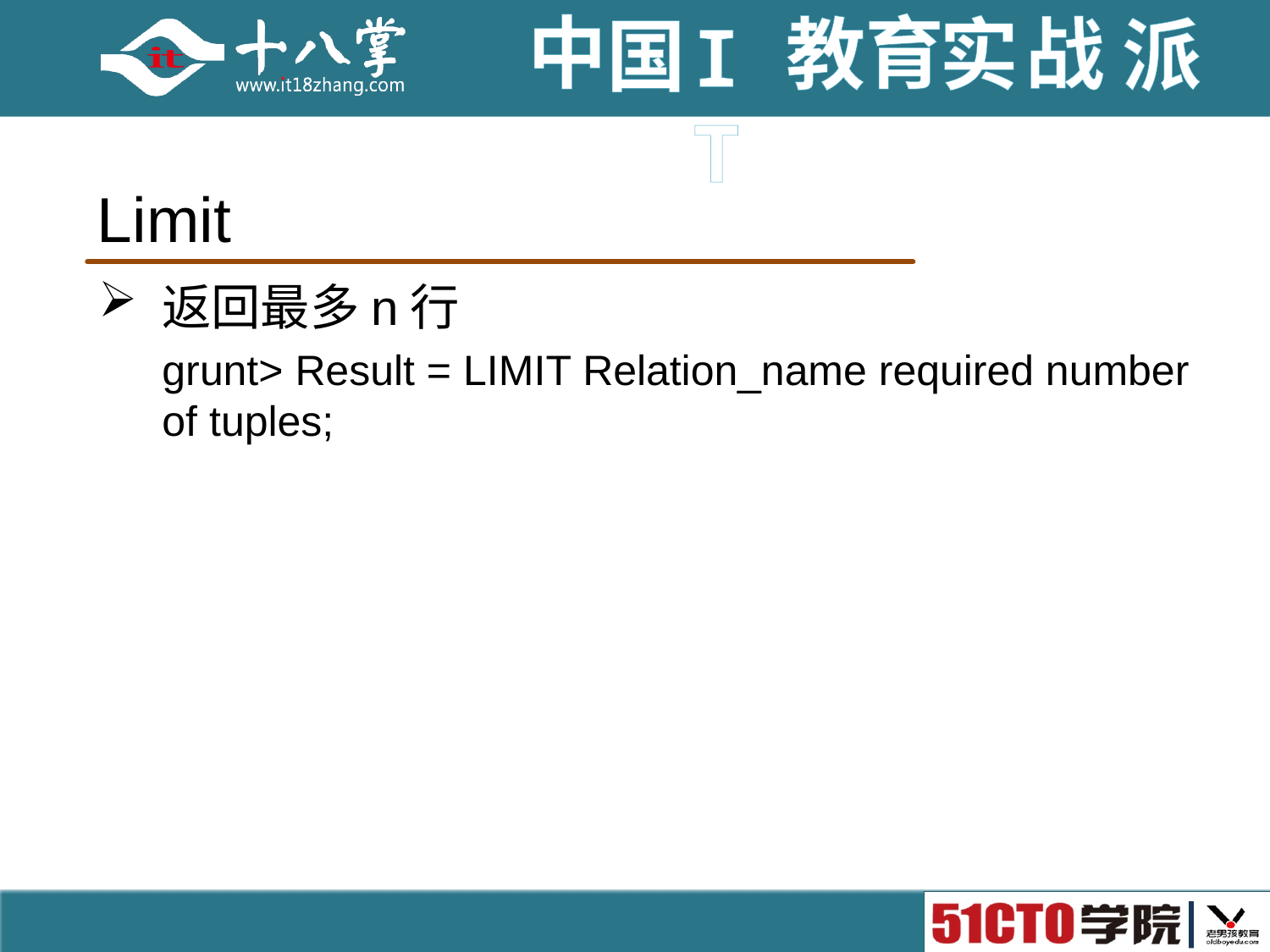

# Limit
返回最多n行
grunt> Result = LIMIT Relation_name required number of tuples;